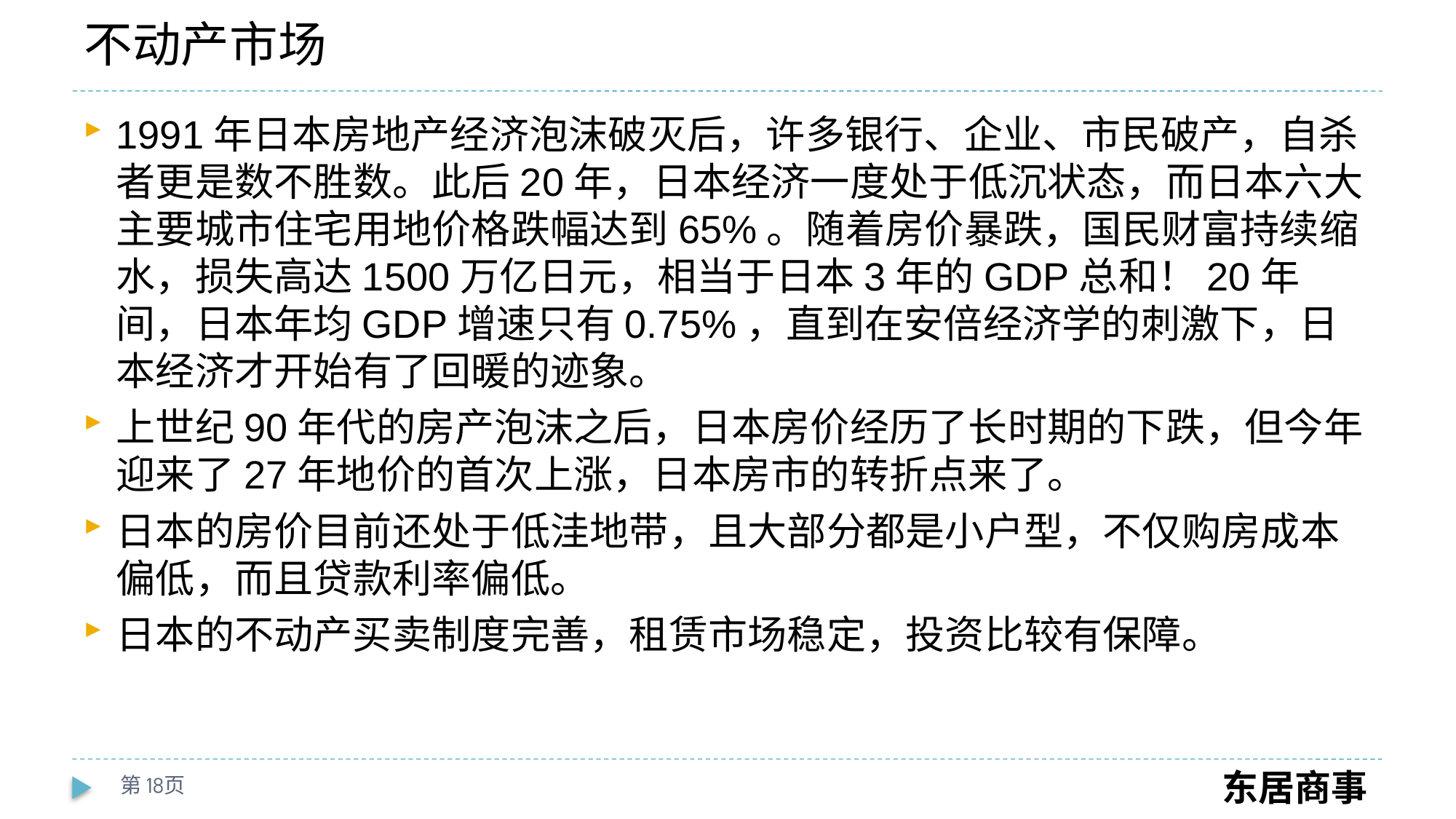

# 不动产市场
1991年日本房地产经济泡沫破灭后，许多银行、企业、市民破产，自杀者更是数不胜数。此后20年，日本经济一度处于低沉状态，而日本六大主要城市住宅用地价格跌幅达到65%。随着房价暴跌，国民财富持续缩水，损失高达1500万亿日元，相当于日本3年的GDP总和！20年间，日本年均GDP增速只有0.75%，直到在安倍经济学的刺激下，日本经济才开始有了回暖的迹象。
上世纪90年代的房产泡沫之后，日本房价经历了长时期的下跌，但今年迎来了27年地价的首次上涨，日本房市的转折点来了。
日本的房价目前还处于低洼地带，且大部分都是小户型，不仅购房成本偏低，而且贷款利率偏低。
日本的不动产买卖制度完善，租赁市场稳定，投资比较有保障。

第18页